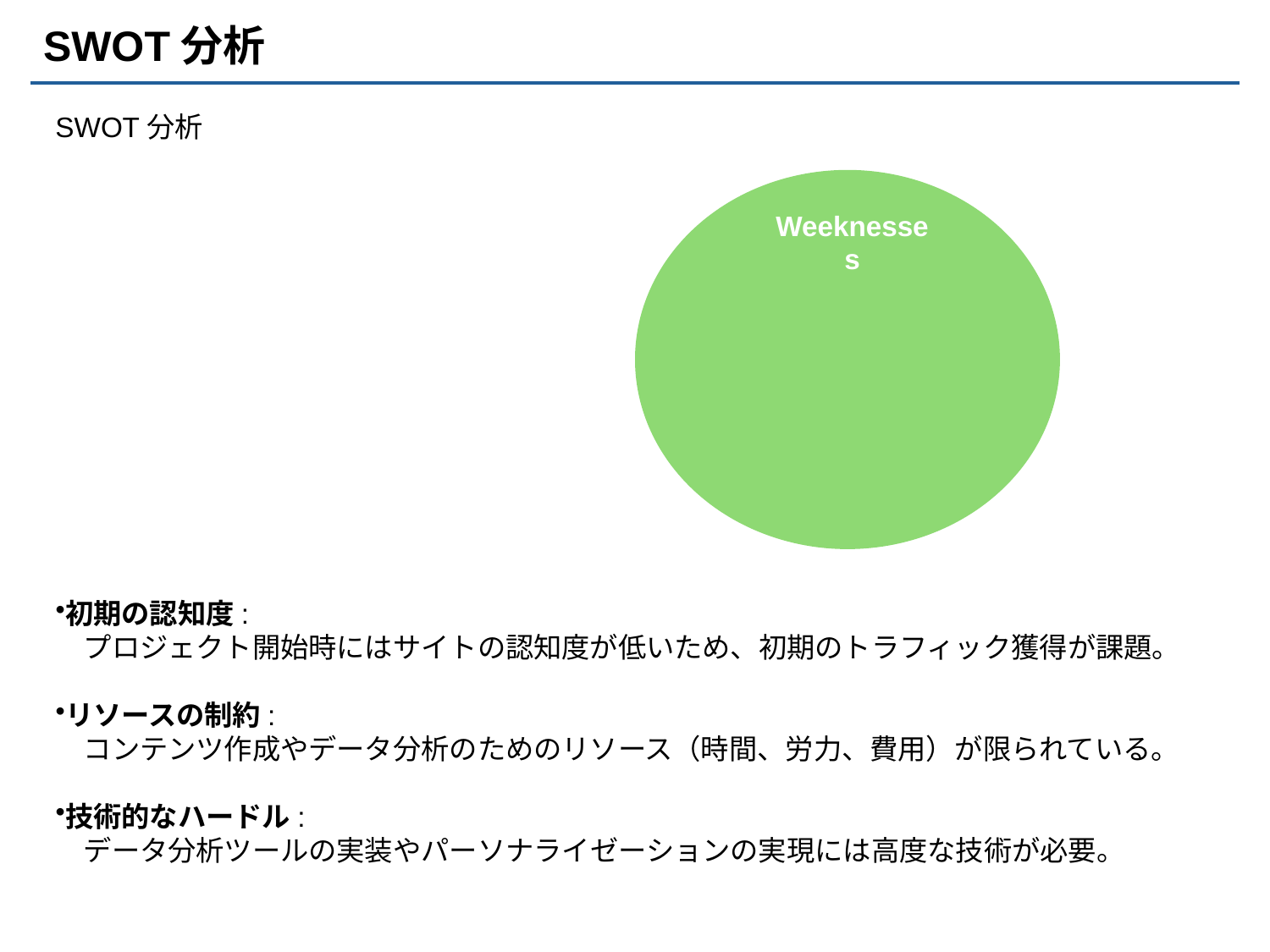

SWOT分析
SWOT分析

Weeknesses
Opportunities
初期の認知度:
　プロジェクト開始時にはサイトの認知度が低いため、初期のトラフィック獲得が課題。

リソースの制約:
　コンテンツ作成やデータ分析のためのリソース（時間、労力、費用）が限られている。

技術的なハードル:
　データ分析ツールの実装やパーソナライゼーションの実現には高度な技術が必要。